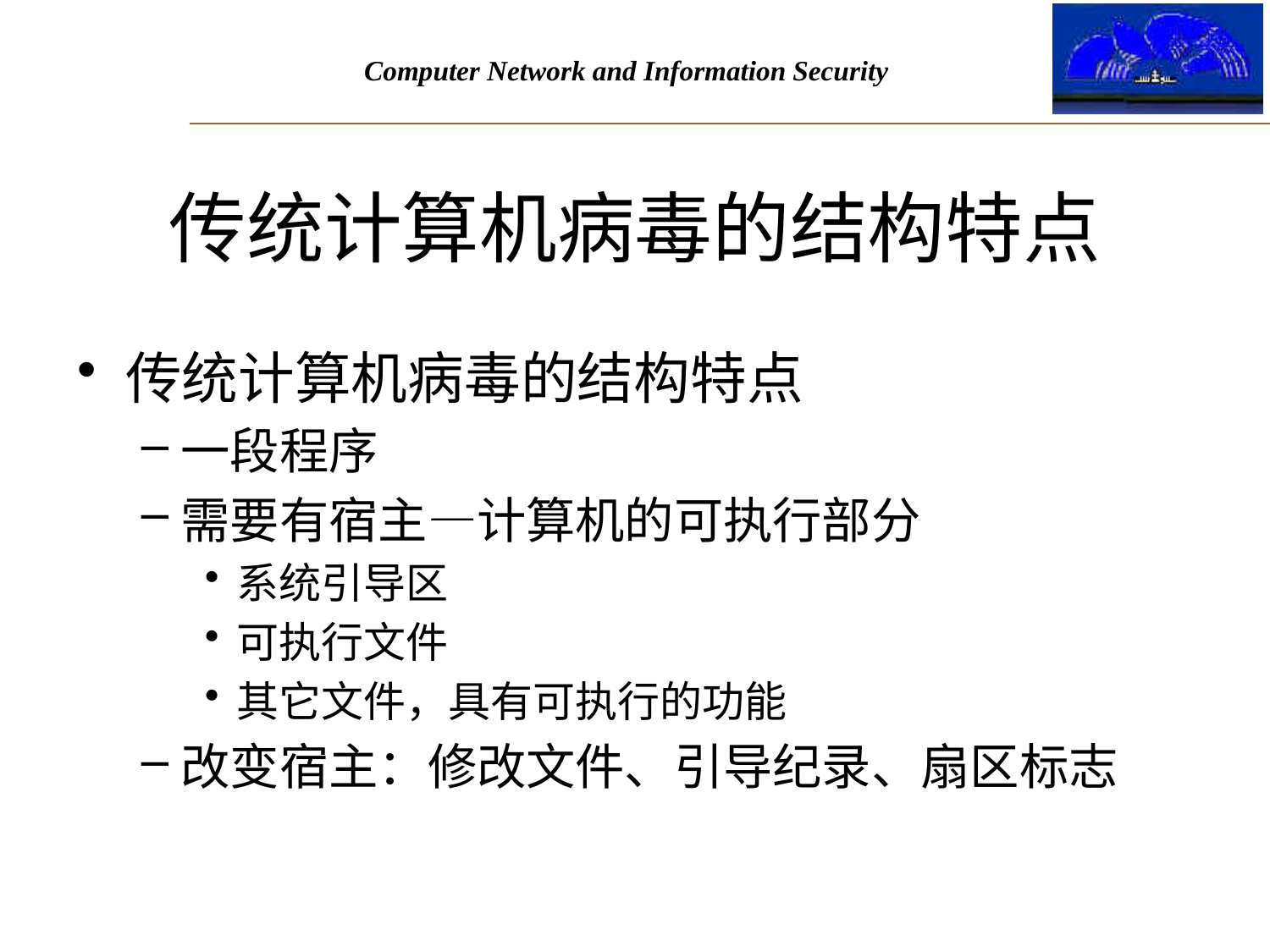

# 传统计算机病毒的结构特点
传统计算机病毒的结构特点
一段程序
需要有宿主—计算机的可执行部分
系统引导区
可执行文件
其它文件，具有可执行的功能
改变宿主：修改文件、引导纪录、扇区标志